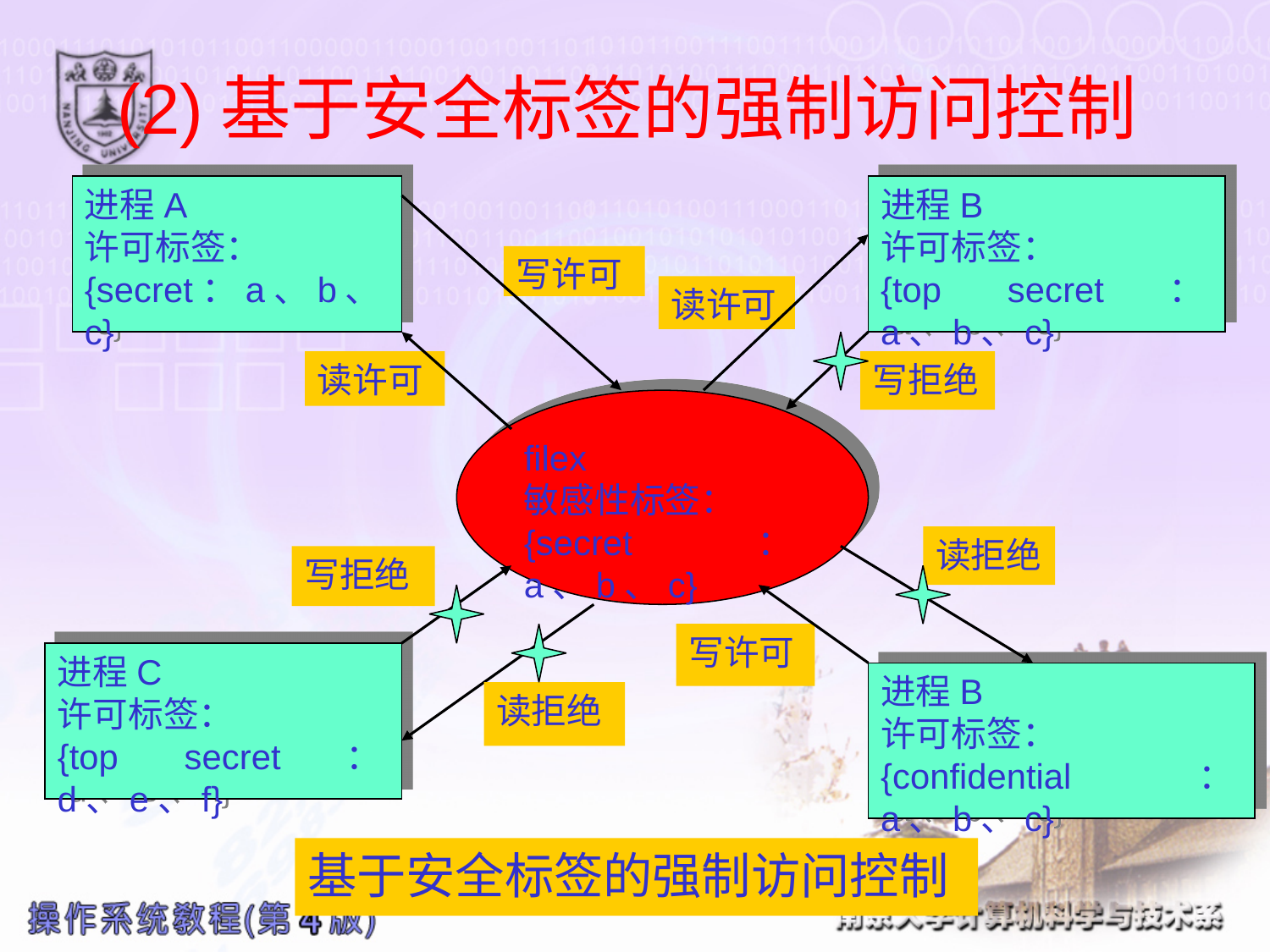

# (2)基于安全标签的强制访问控制
进程A
许可标签：
{secret：a、b、c}
进程B
许可标签：
{top secret：a、b、c}

写许可
读许可

读许可
写拒绝

filex
敏感性标签：
{secret：a、b、c}

读拒绝
写拒绝

写许可
进程C
许可标签：
{top secret：d、e、f}
读拒绝
基于安全标签的强制访问控制
进程B
许可标签：
{confidential：a、b、c}